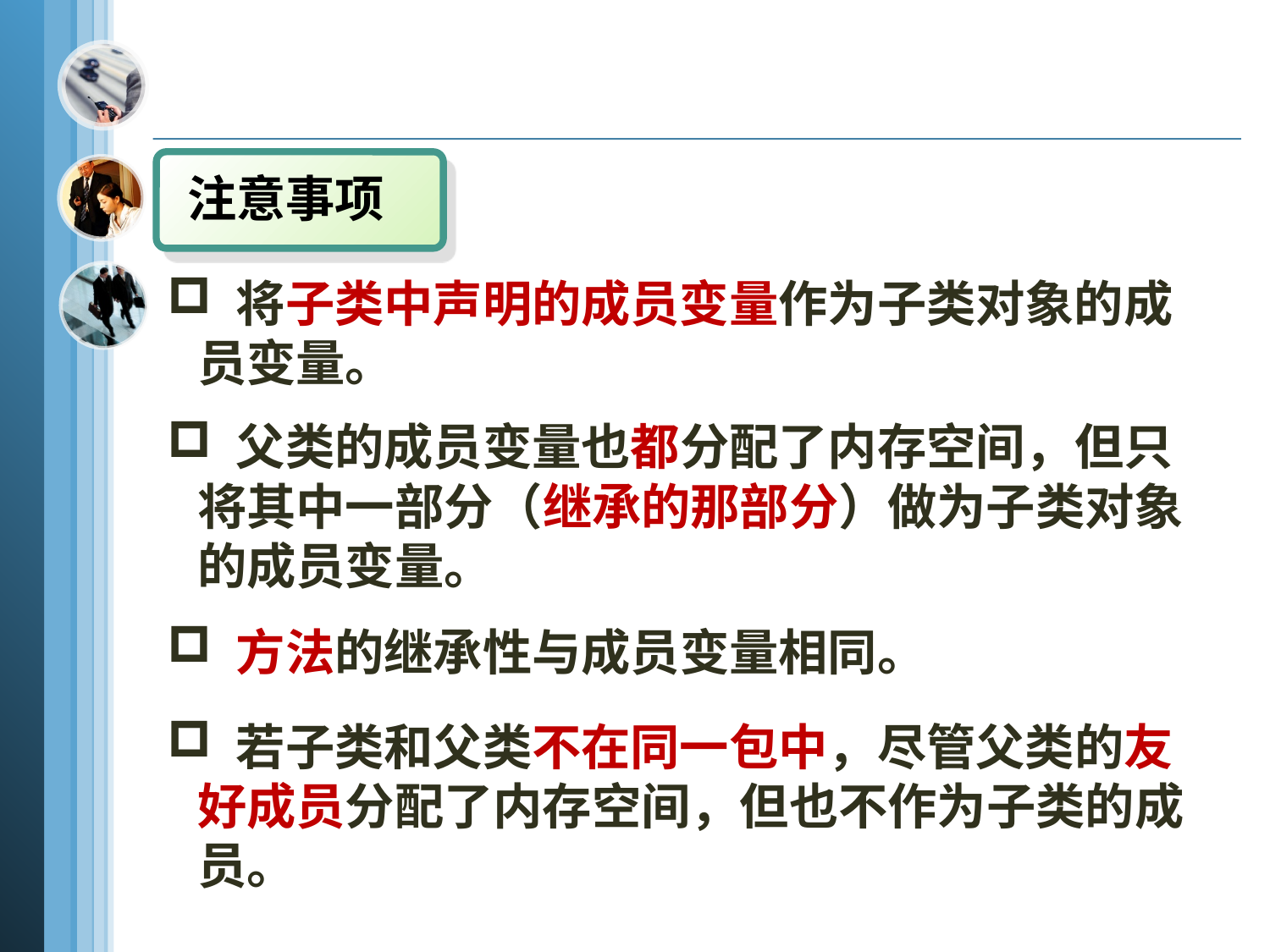

注意事项
 将子类中声明的成员变量作为子类对象的成员变量。
 父类的成员变量也都分配了内存空间，但只将其中一部分（继承的那部分）做为子类对象的成员变量。
 方法的继承性与成员变量相同。
 若子类和父类不在同一包中，尽管父类的友好成员分配了内存空间，但也不作为子类的成员。